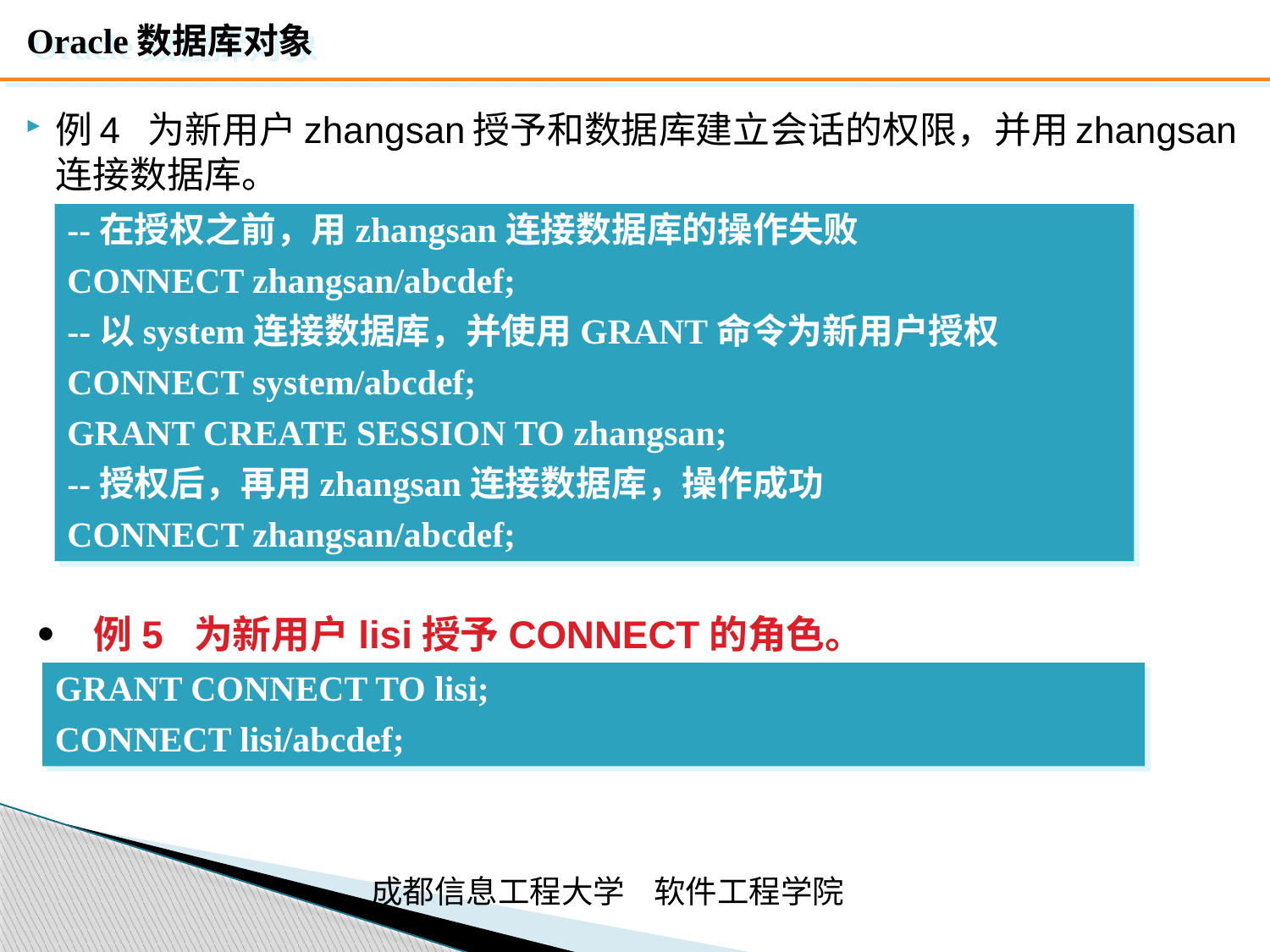

Oracle数据库对象

例4  为新用户zhangsan授予和数据库建立会话的权限，并用zhangsan连接数据库。
--在授权之前，用zhangsan连接数据库的操作失败
CONNECT zhangsan/abcdef;
--以system连接数据库，并使用GRANT命令为新用户授权
CONNECT system/abcdef;
GRANT CREATE SESSION TO zhangsan;
--授权后，再用zhangsan连接数据库，操作成功
CONNECT zhangsan/abcdef;
例5  为新用户lisi授予CONNECT的角色。
GRANT CONNECT TO lisi;
CONNECT lisi/abcdef;